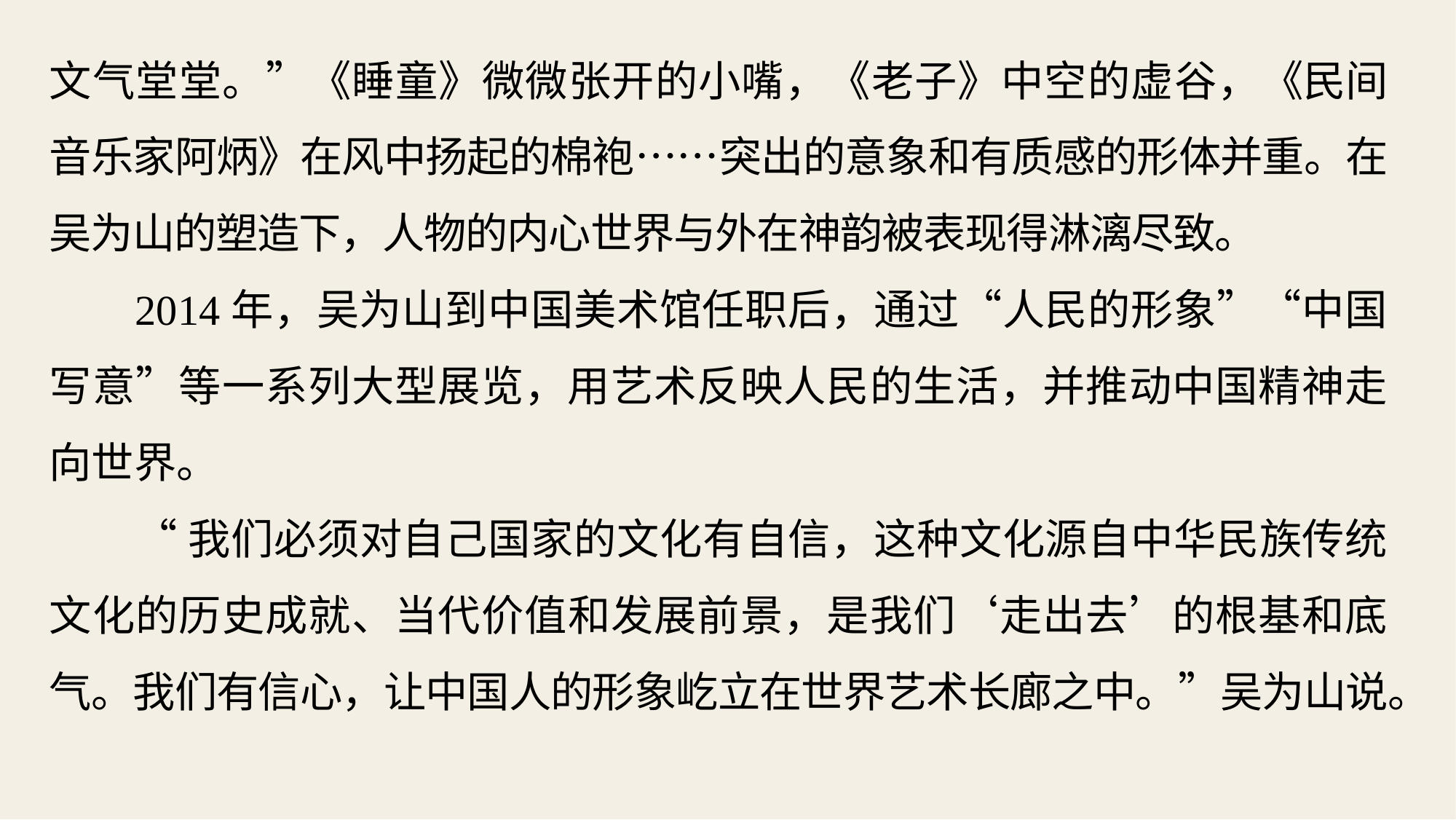

文气堂堂。”《睡童》微微张开的小嘴，《老子》中空的虚谷，《民间音乐家阿炳》在风中扬起的棉袍……突出的意象和有质感的形体并重。在吴为山的塑造下，人物的内心世界与外在神韵被表现得淋漓尽致。
2014年，吴为山到中国美术馆任职后，通过“人民的形象”“中国写意”等一系列大型展览，用艺术反映人民的生活，并推动中国精神走向世界。
“我们必须对自己国家的文化有自信，这种文化源自中华民族传统文化的历史成就、当代价值和发展前景，是我们‘走出去’的根基和底气。我们有信心，让中国人的形象屹立在世界艺术长廊之中。”吴为山说。